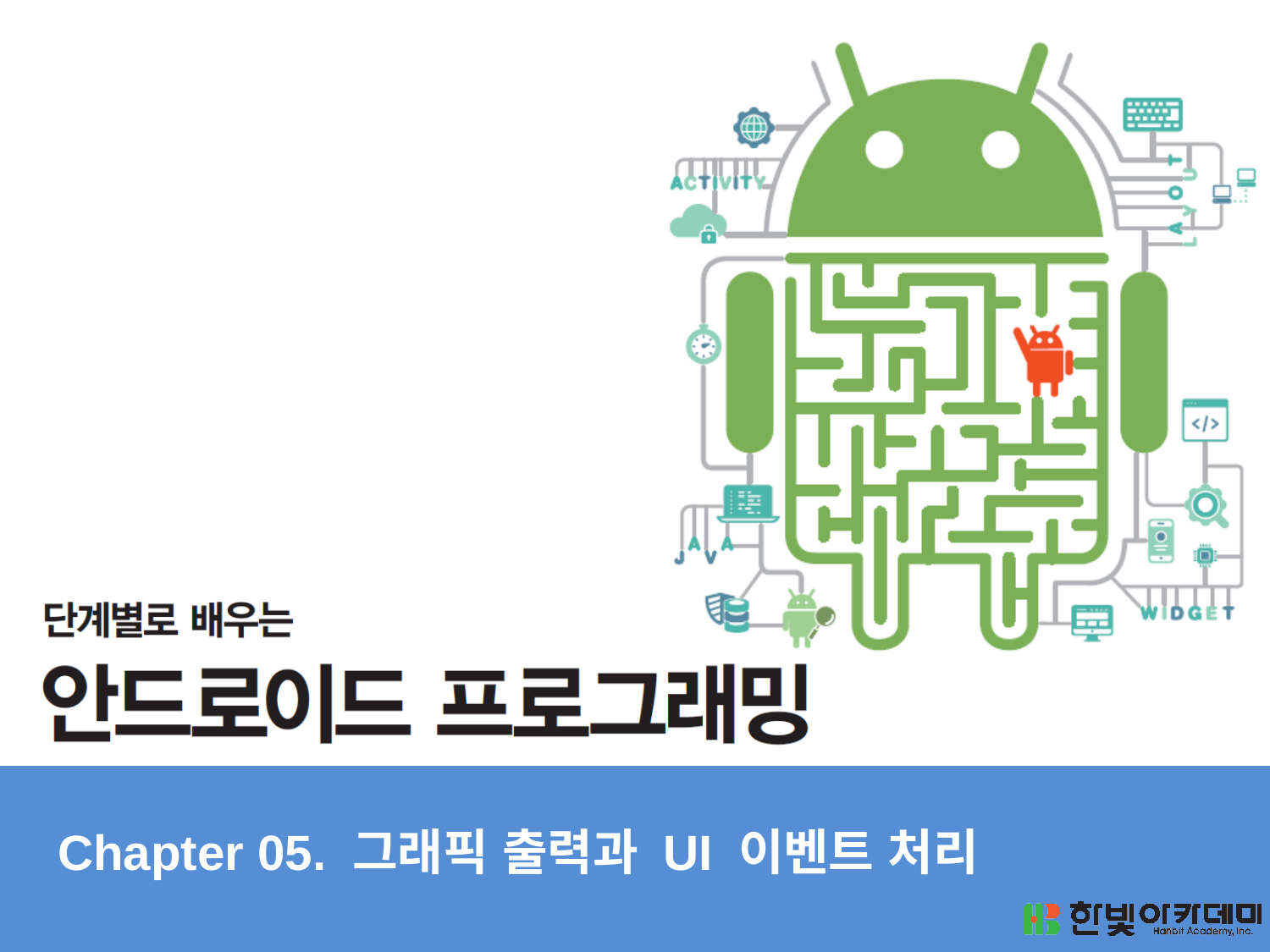

# Chapter 05. 그래픽 출력과 UI 이벤트 처리